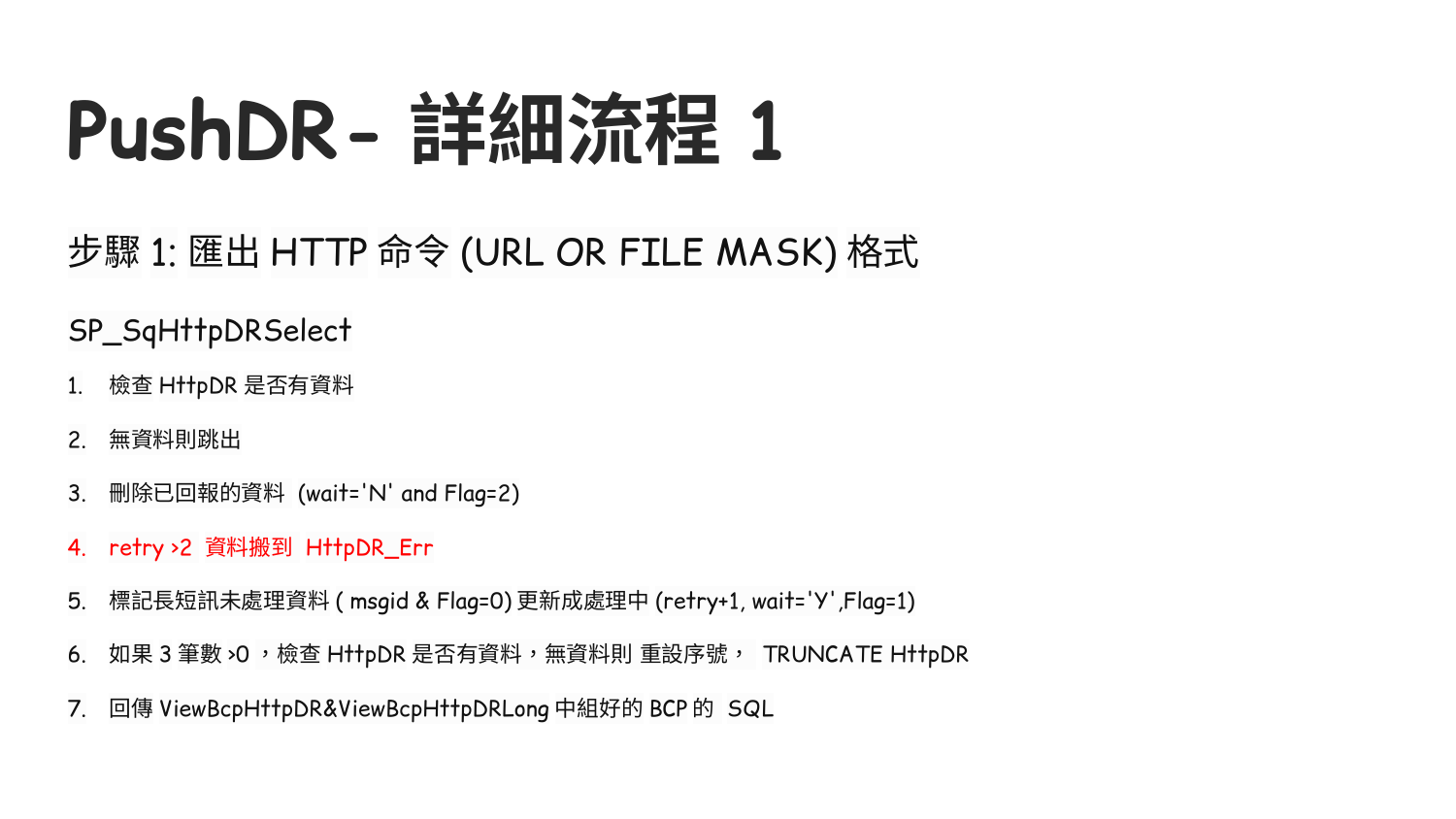

# PushDR-詳細流程1
步驟1:匯出HTTP命令(URL OR FILE MASK)格式
SP_SqHttpDRSelect
檢查HttpDR是否有資料
無資料則跳出
刪除已回報的資料 (wait='N' and Flag=2)
retry >2 資料搬到 HttpDR_Err
標記長短訊未處理資料( msgid & Flag=0)更新成處理中(retry+1, wait='Y',Flag=1)
如果3筆數>0，檢查HttpDR是否有資料，無資料則 重設序號， TRUNCATE HttpDR
回傳ViewBcpHttpDR&ViewBcpHttpDRLong中組好的BCP的 SQL